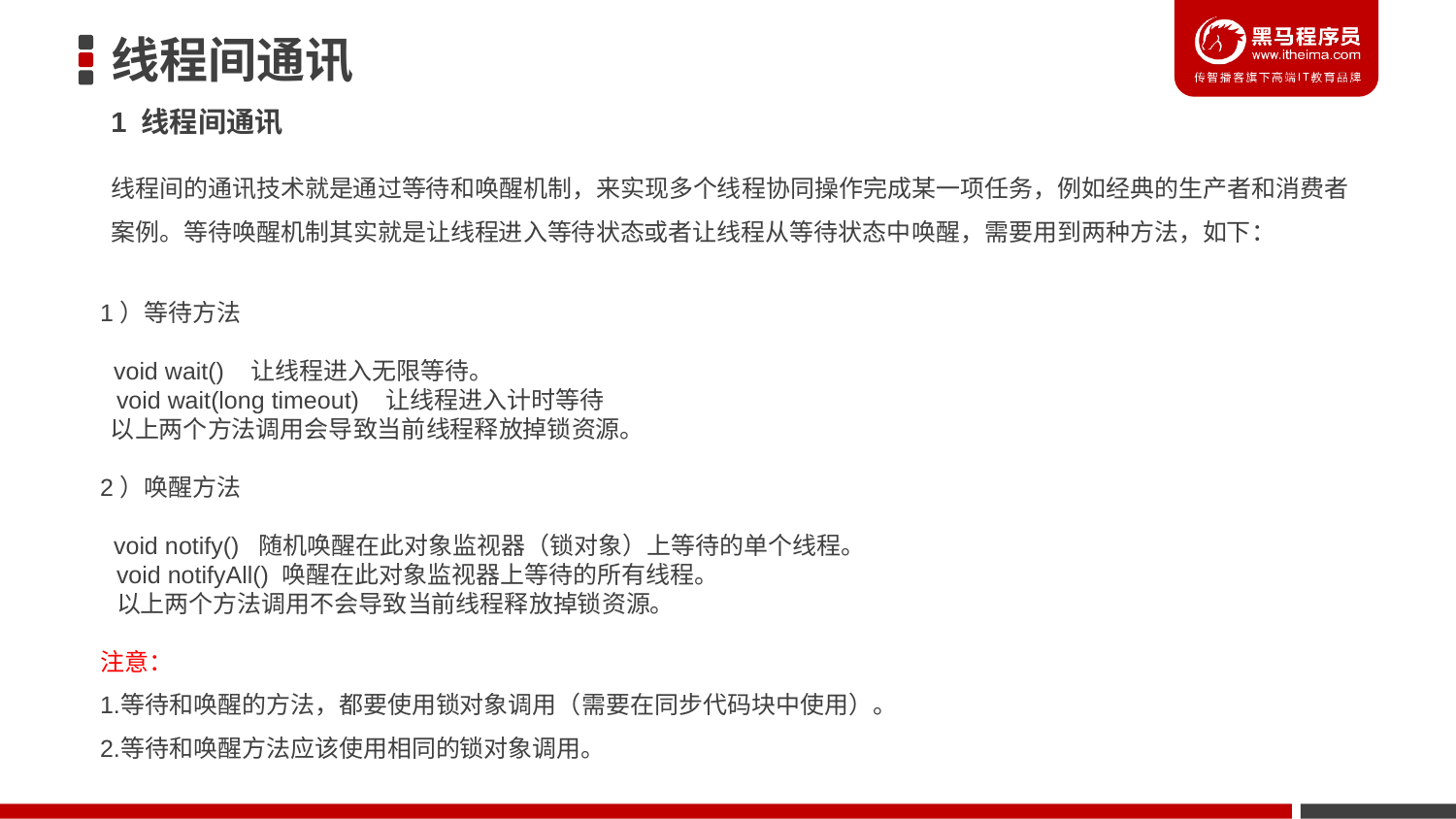

# 线程间通讯
1 线程间通讯
线程间的通讯技术就是通过等待和唤醒机制，来实现多个线程协同操作完成某一项任务，例如经典的生产者和消费者案例。等待唤醒机制其实就是让线程进入等待状态或者让线程从等待状态中唤醒，需要用到两种方法，如下：
1）等待方法

  void wait()   让线程进入无限等待。
  void wait(long timeout)   让线程进入计时等待 
  以上两个方法调用会导致当前线程释放掉锁资源。

2）唤醒方法

  void notify()  随机唤醒在此对象监视器（锁对象）上等待的单个线程。
  void notifyAll() 唤醒在此对象监视器上等待的所有线程。
  以上两个方法调用不会导致当前线程释放掉锁资源。  
 ​
注意：
等待和唤醒的方法，都要使用锁对象调用（需要在同步代码块中使用）。
等待和唤醒方法应该使用相同的锁对象调用。